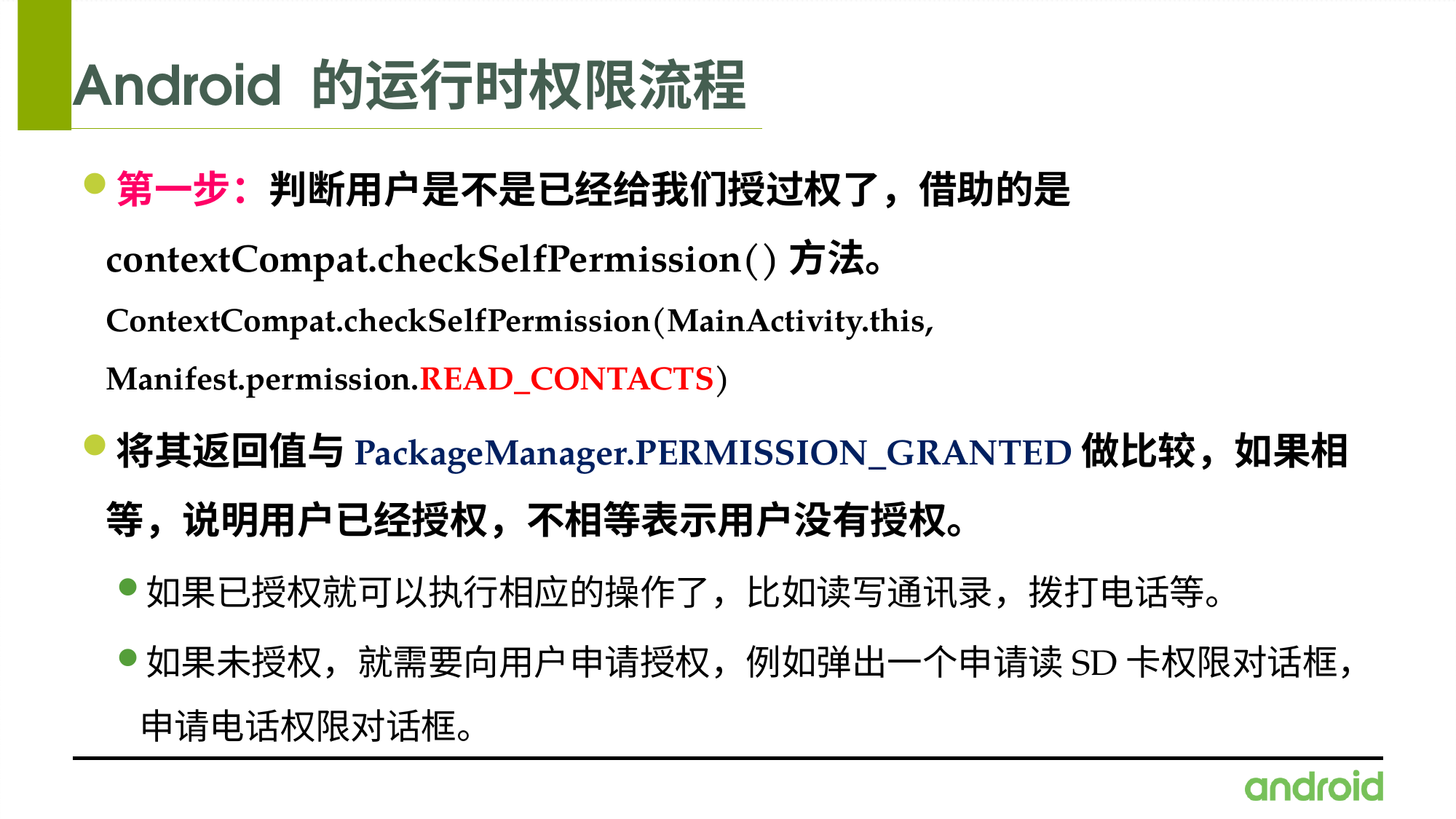

# Android 的运行时权限流程
第一步：判断用户是不是已经给我们授过权了，借助的是contextCompat.checkSelfPermission()方法。
ContextCompat.checkSelfPermission(MainActivity.this, Manifest.permission.READ_CONTACTS)
将其返回值与PackageManager.PERMISSION_GRANTED做比较，如果相等，说明用户已经授权，不相等表示用户没有授权。
如果已授权就可以执行相应的操作了，比如读写通讯录，拨打电话等。
如果未授权，就需要向用户申请授权，例如弹出一个申请读SD卡权限对话框，申请电话权限对话框。